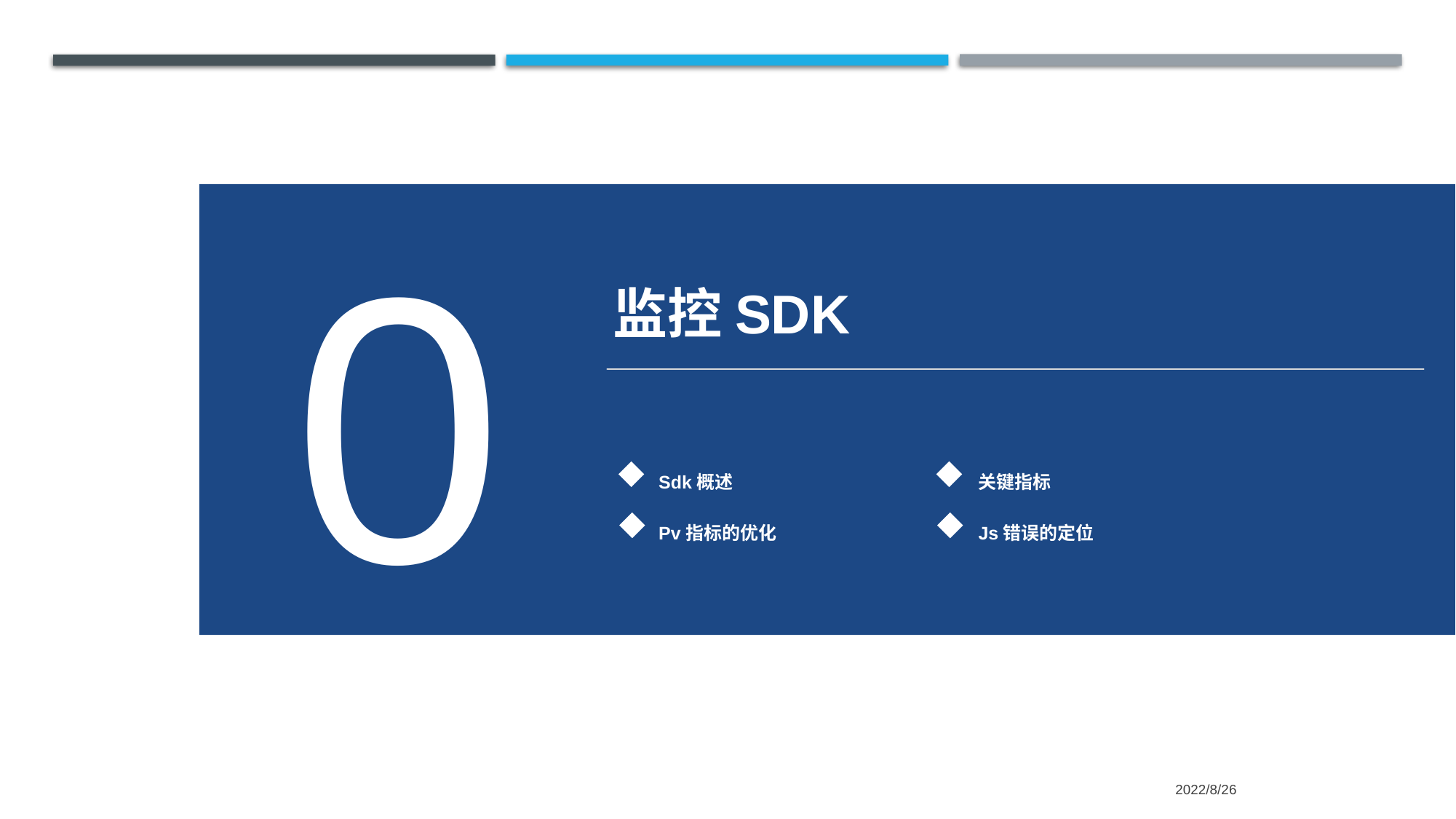

02

监控SDK
Sdk概述

关键指标

Pv指标的优化

Js错误的定位

2022/8/26